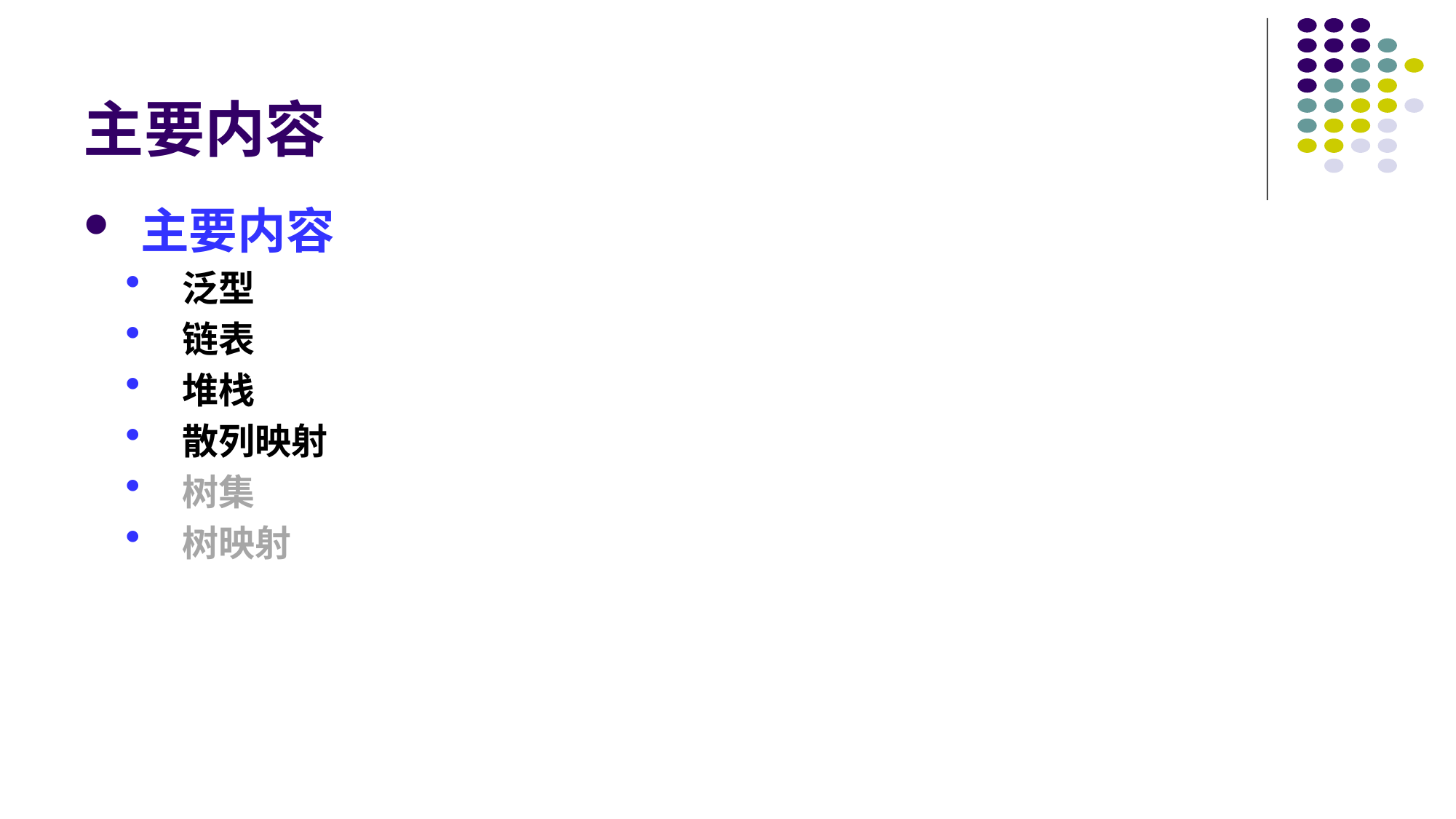

# 主要内容
主要内容
泛型
链表
堆栈
散列映射
树集
树映射

3